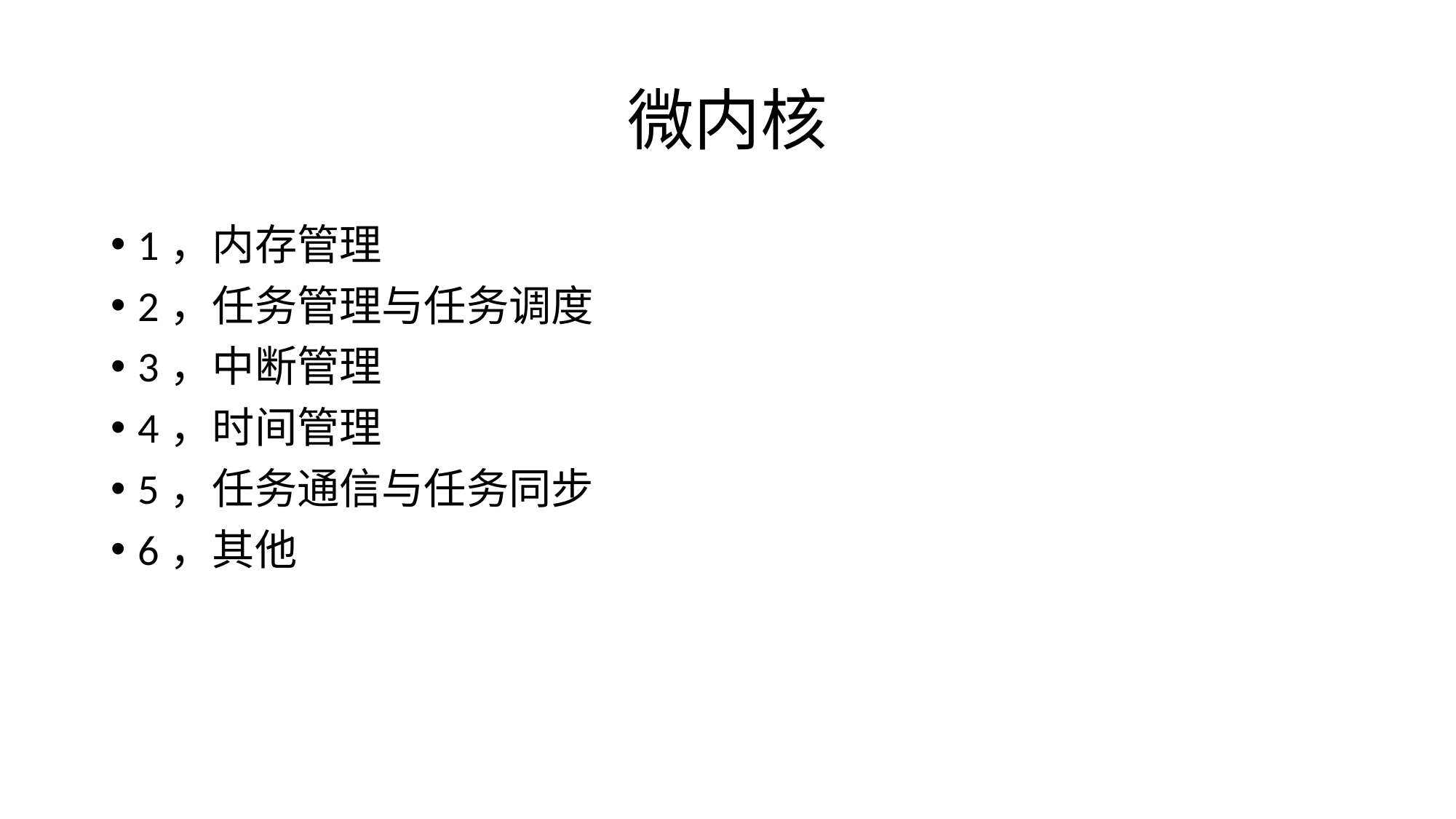

# 微内核
1，内存管理
2，任务管理与任务调度
3，中断管理
4，时间管理
5，任务通信与任务同步
6，其他